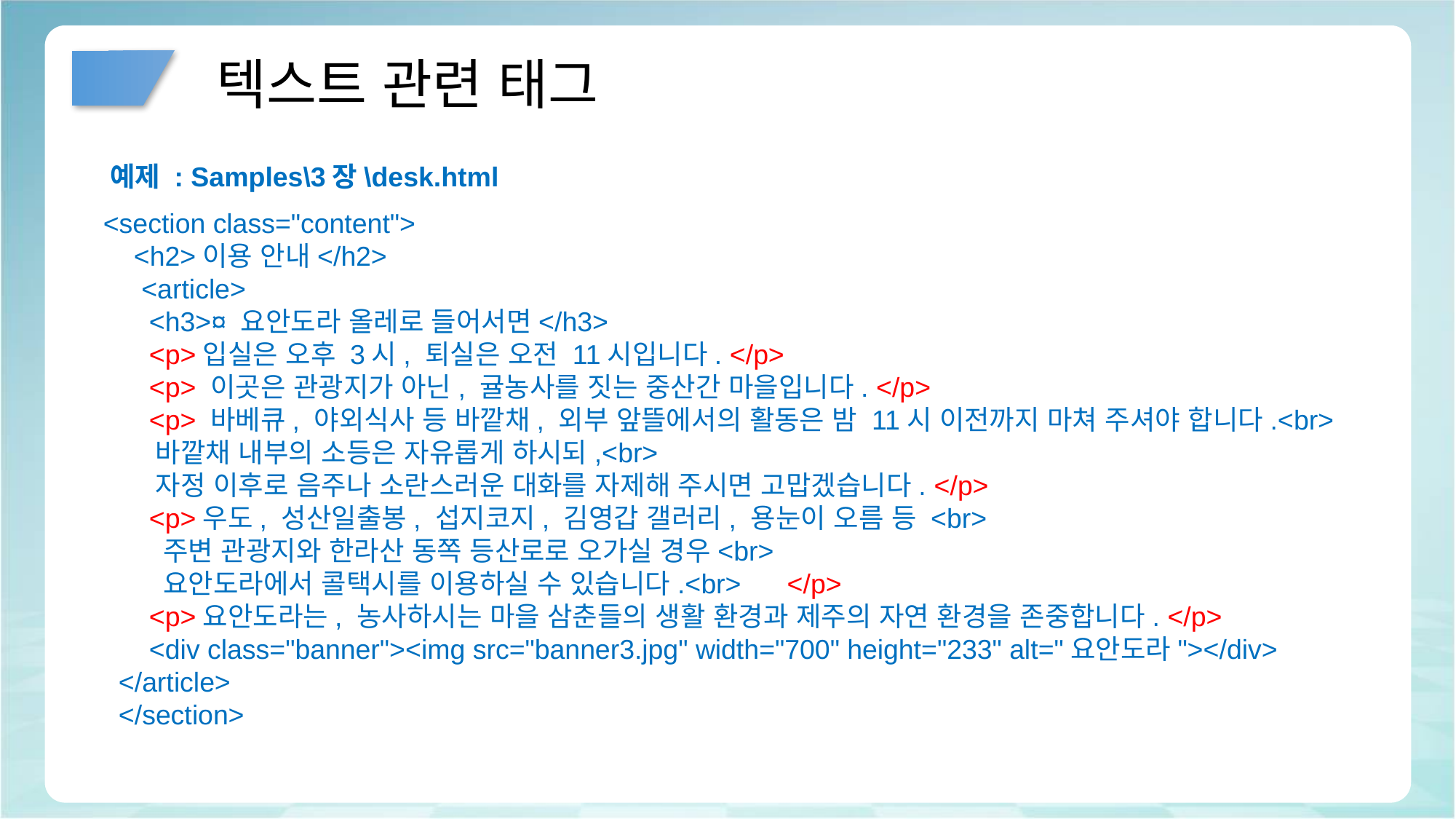

# 텍스트 관련 태그
예제 : Samples\3장\desk.html
<section class="content">
    <h2>이용 안내</h2>
     <article>
      <h3>¤ 요안도라 올레로 들어서면</h3>
      <p>입실은 오후 3시, 퇴실은 오전 11시입니다. </p>
      <p> 이곳은 관광지가 아닌, 귤농사를 짓는 중산간 마을입니다. </p>
      <p> 바베큐, 야외식사 등 바깥채, 외부 앞뜰에서의 활동은 밤 11시 이전까지 마쳐 주셔야 합니다.<br>
      바깥채 내부의 소등은 자유롭게 하시되,<br>
      자정 이후로 음주나 소란스러운 대화를 자제해 주시면 고맙겠습니다. </p>
      <p>우도, 성산일출봉, 섭지코지, 김영갑 갤러리, 용눈이 오름 등 <br>
       주변 관광지와 한라산 동쪽 등산로로 오가실 경우<br>
       요안도라에서 콜택시를 이용하실 수 있습니다.<br>      </p>
      <p>요안도라는, 농사하시는 마을 삼춘들의 생활 환경과 제주의 자연 환경을 존중합니다. </p>
      <div class="banner"><img src="banner3.jpg" width="700" height="233" alt="요안도라"></div>
  </article>
  </section>